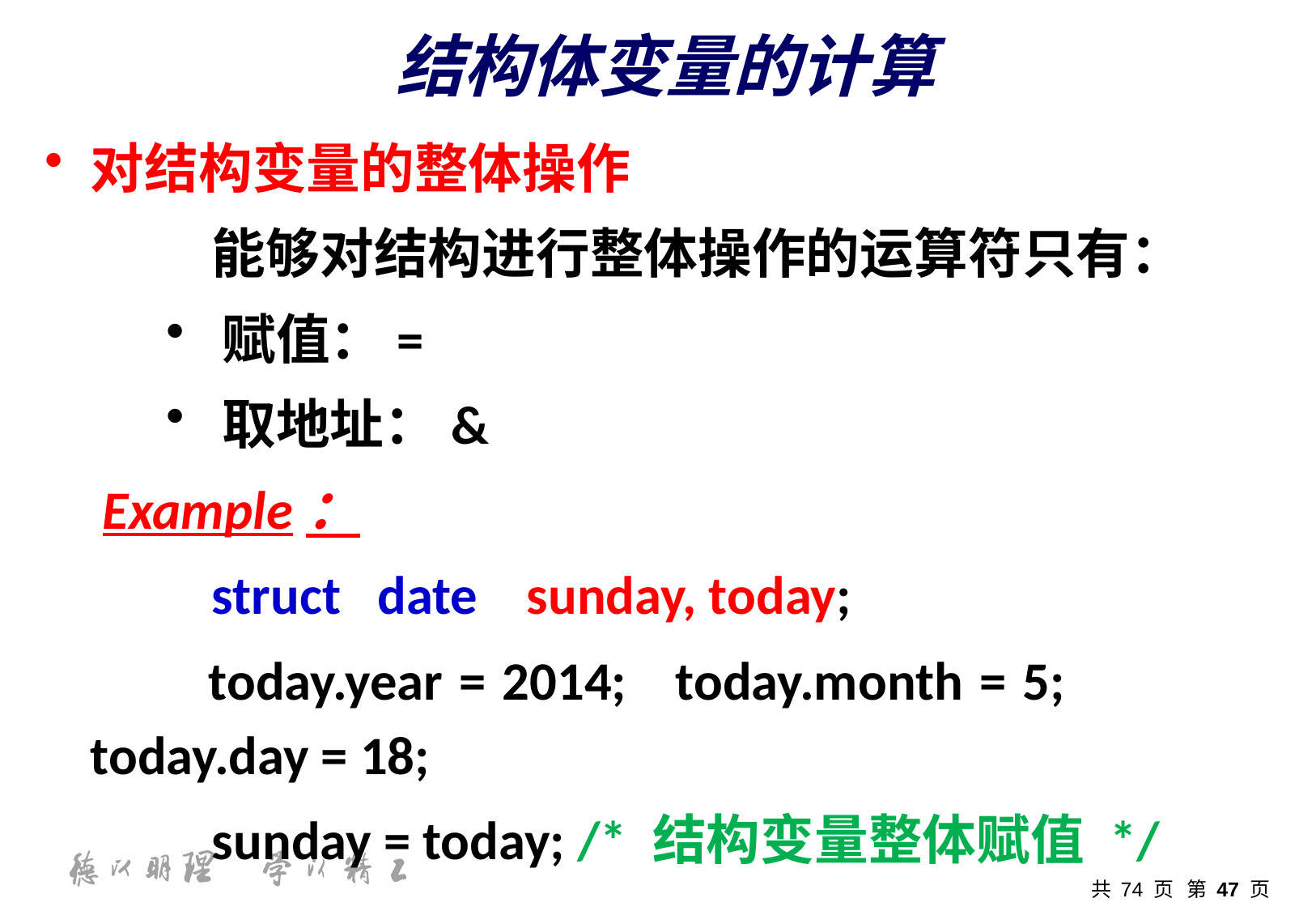

# 结构体变量的计算
对结构变量的整体操作
		能够对结构进行整体操作的运算符只有：
 赋值：=
 取地址：&
	 Example：
 		struct   date    sunday, today;
          today.year = 2014;   today.month = 5;	 	today.day = 18;
		sunday = today; /* 结构变量整体赋值 */
共 74 页   第 47 页